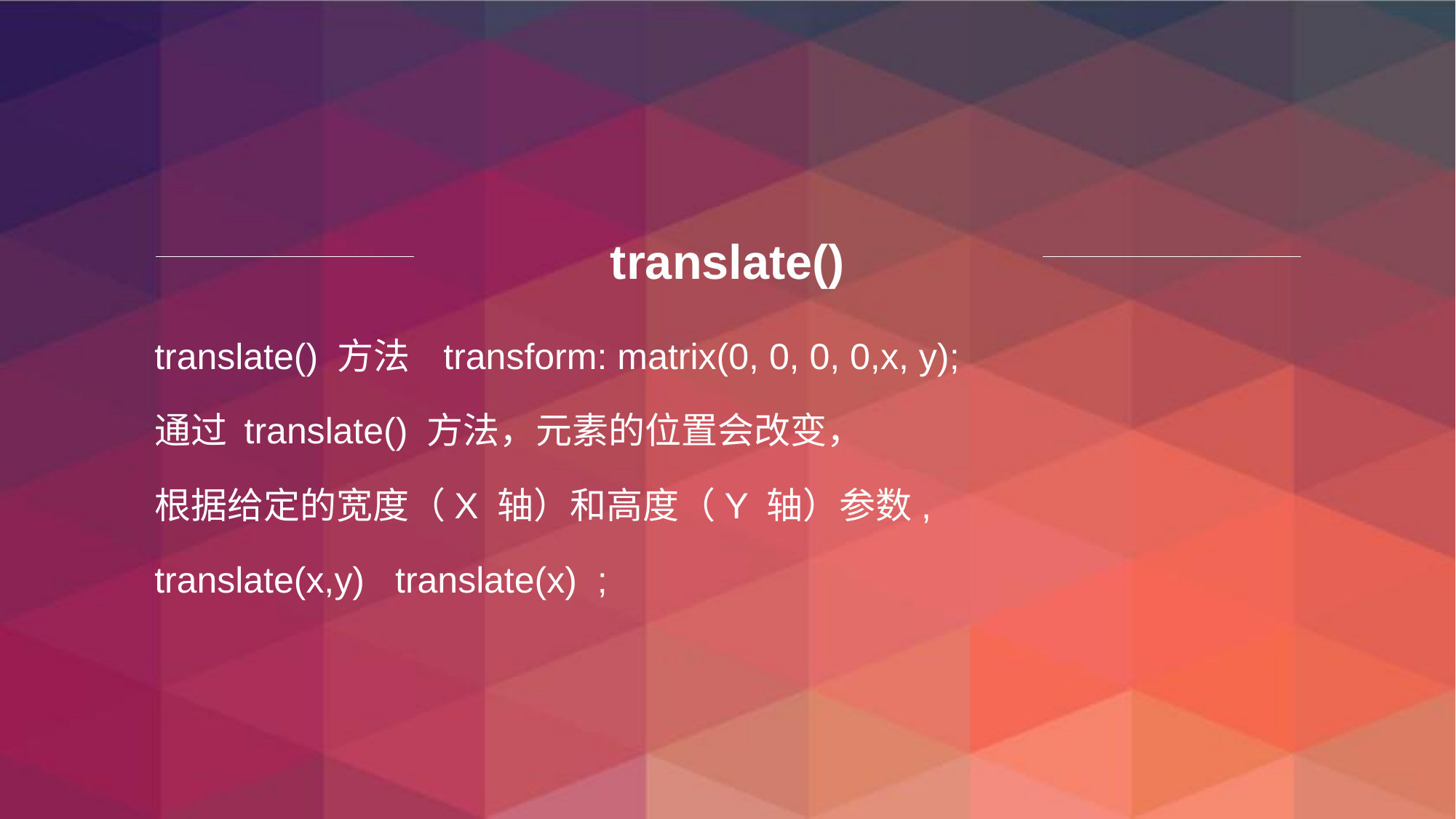

# translate()
translate() 方法   transform: matrix(0, 0, 0, 0,x, y);
通过 translate() 方法，元素的位置会改变，
根据给定的宽度（X 轴）和高度（Y 轴）参数,
translate(x,y)   translate(x)  ;